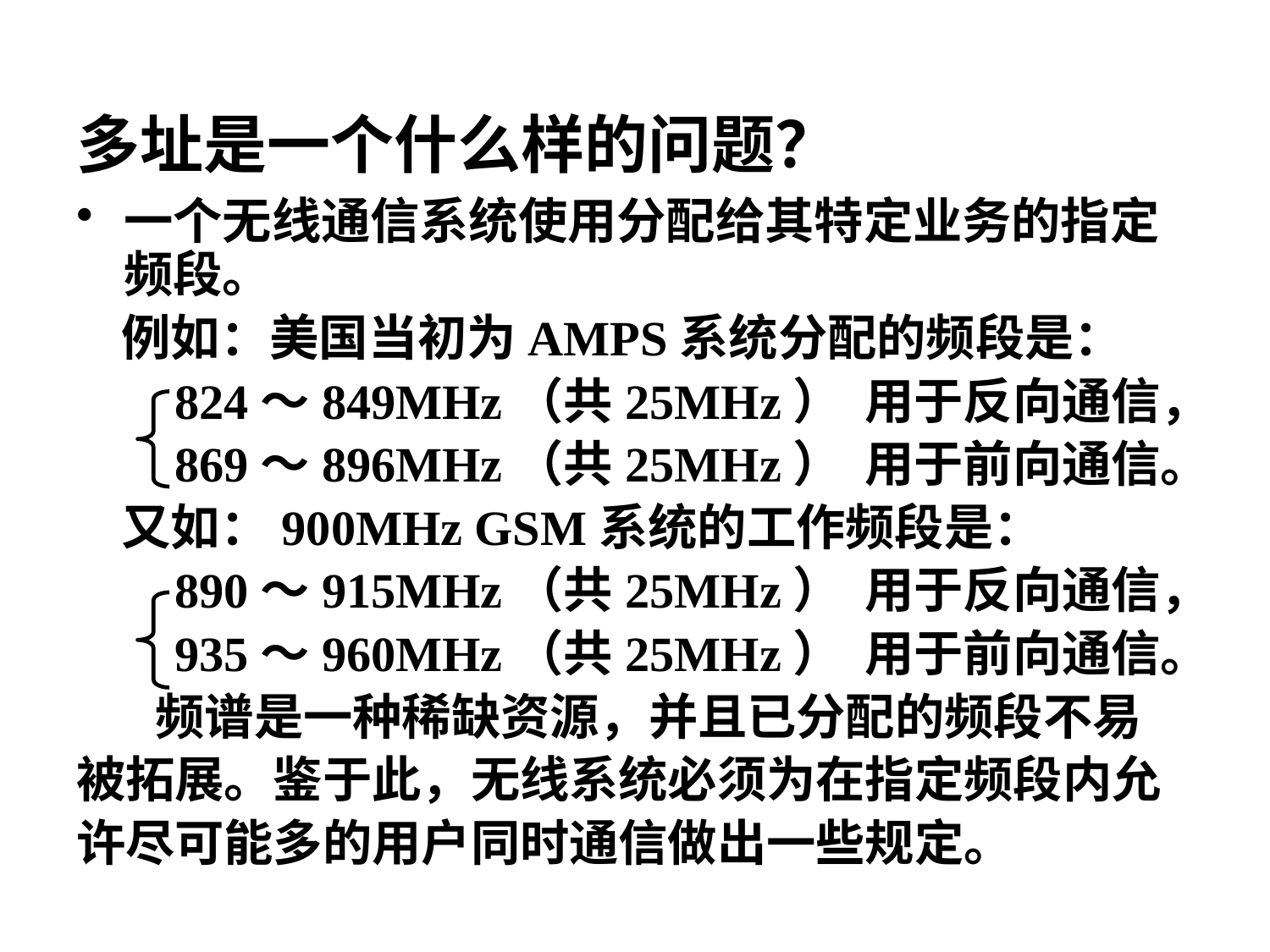

# 多址是一个什么样的问题？
一个无线通信系统使用分配给其特定业务的指定频段。
   例如：美国当初为AMPS系统分配的频段是：
        824～849MHz（共25MHz）  用于反向通信，
        869～896MHz（共25MHz）  用于前向通信。
   又如：900MHz GSM系统的工作频段是：
        890～915MHz（共25MHz）  用于反向通信，
        935～960MHz（共25MHz）  用于前向通信。
      频谱是一种稀缺资源，并且已分配的频段不易
被拓展。鉴于此，无线系统必须为在指定频段内允
许尽可能多的用户同时通信做出一些规定。